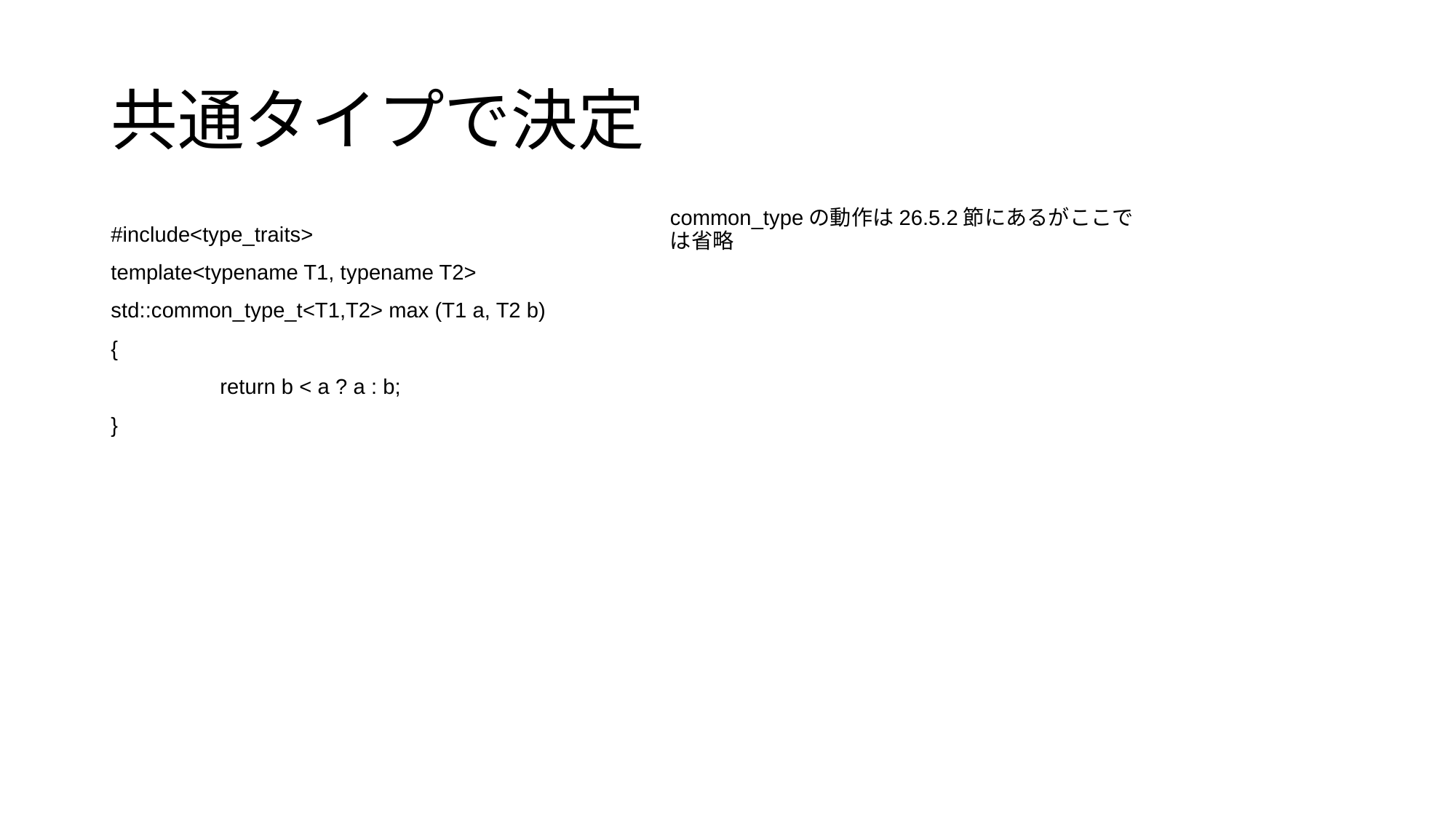

# 共通タイプで決定
common_typeの動作は26.5.2節にあるがここでは省略
#include<type_traits>
template<typename T1, typename T2>
std::common_type_t<T1,T2> max (T1 a, T2 b)
{
	return b < a ? a : b;
}